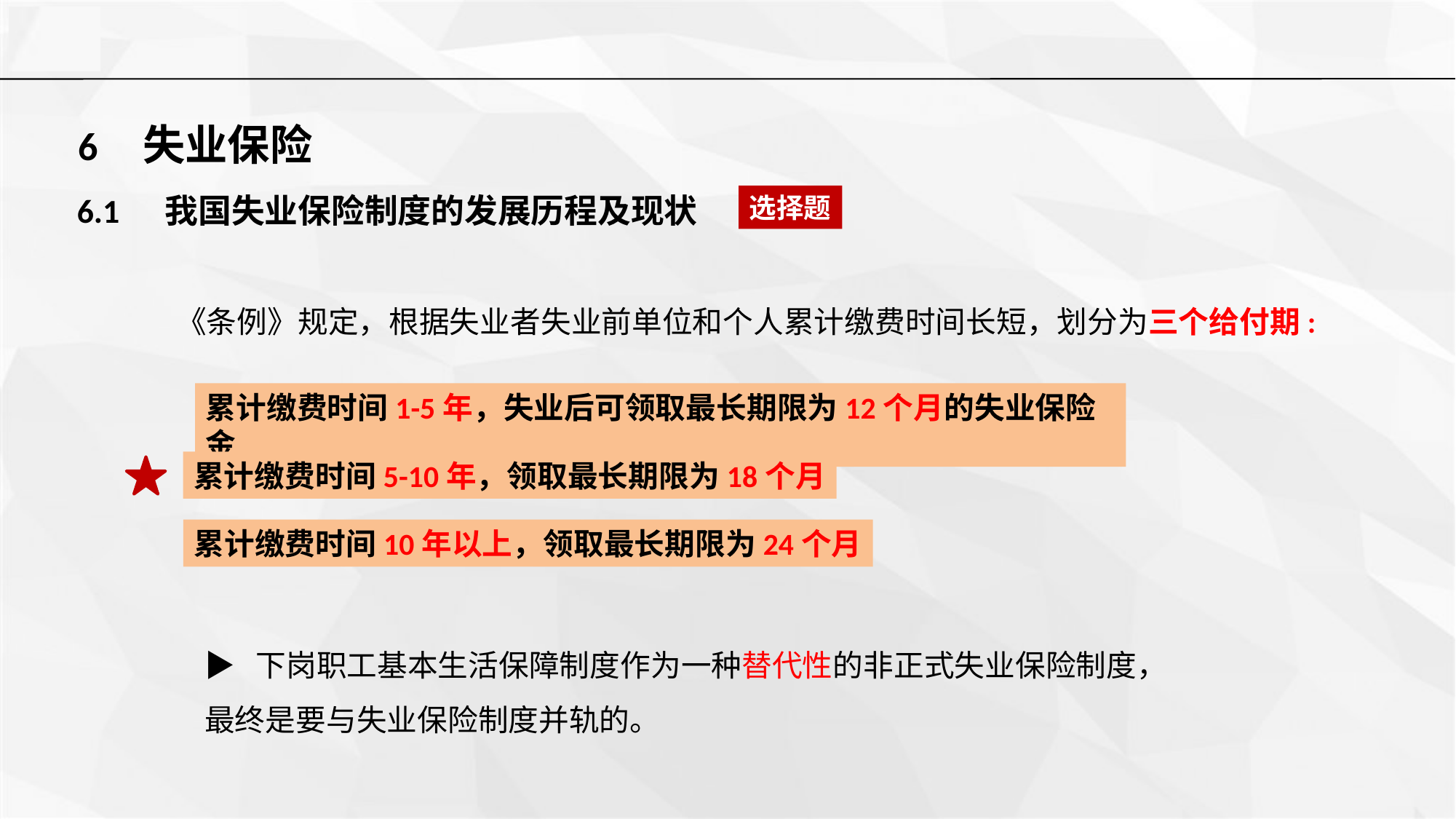

6    失业保险
6.1     我国失业保险制度的发展历程及现状
选择题
《条例》规定，根据失业者失业前单位和个人累计缴费时间长短，划分为三个给付期:
累计缴费时间1-5年，失业后可领取最长期限为12个月的失业保险金
累计缴费时间5-10年，领取最长期限为18个月

累计缴费时间10年以上，领取最长期限为24个月
▶  下岗职工基本生活保障制度作为一种替代性的非正式失业保险制度，最终是要与失业保险制度并轨的。